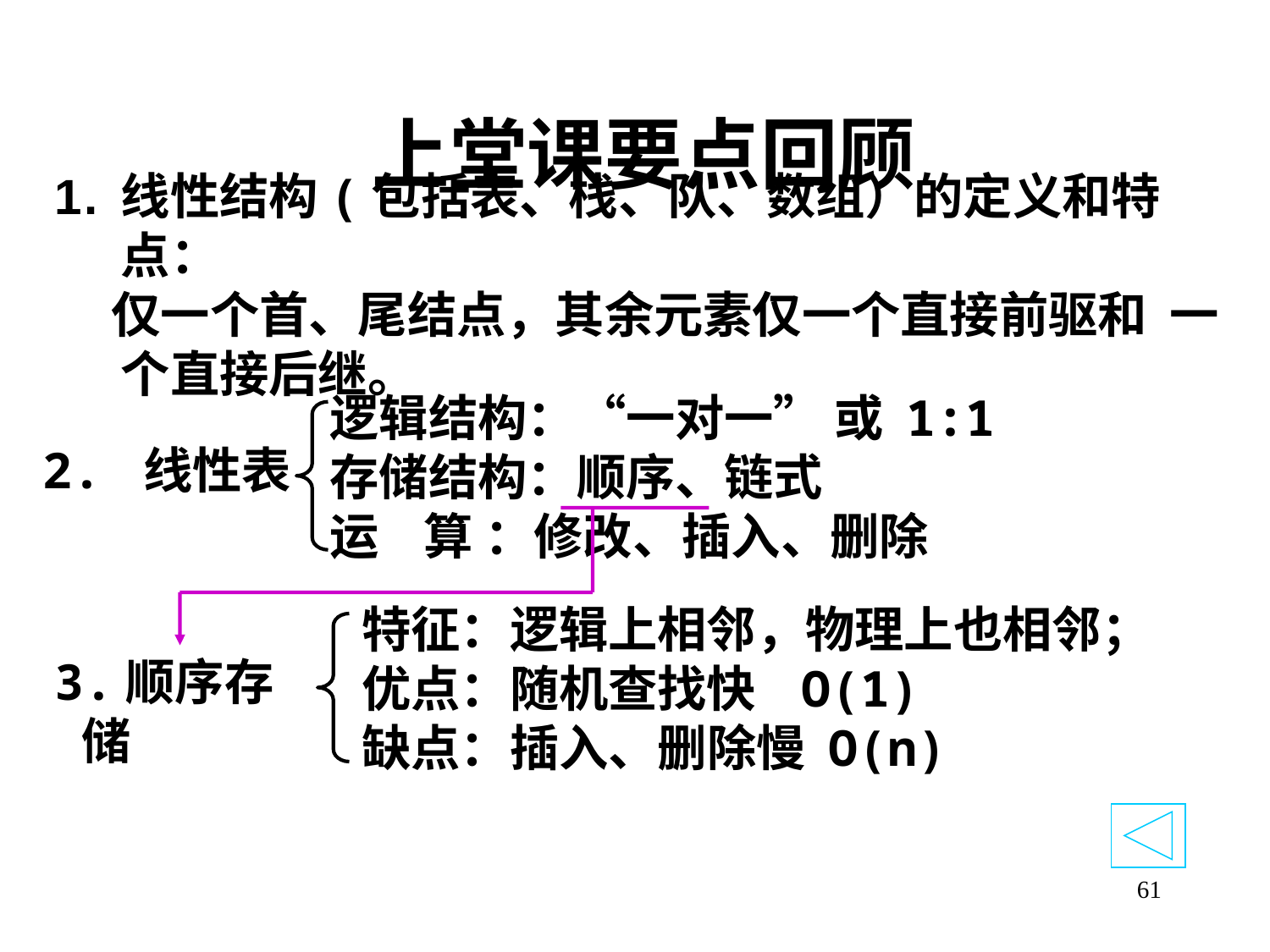

# 上堂课要点回顾
线性结构(包括表、栈、队、数组）的定义和特点：
    仅一个首、尾结点，其余元素仅一个直接前驱和  一个直接后继。
逻辑结构：“一对一” 或 1:1
存储结构：顺序、链式
运    算 ：修改、插入、删除

2. 线性表

特征：逻辑上相邻，物理上也相邻；
优点：随机查找快   O(1)
缺点：插入、删除慢 O(n)

3.顺序存储

61